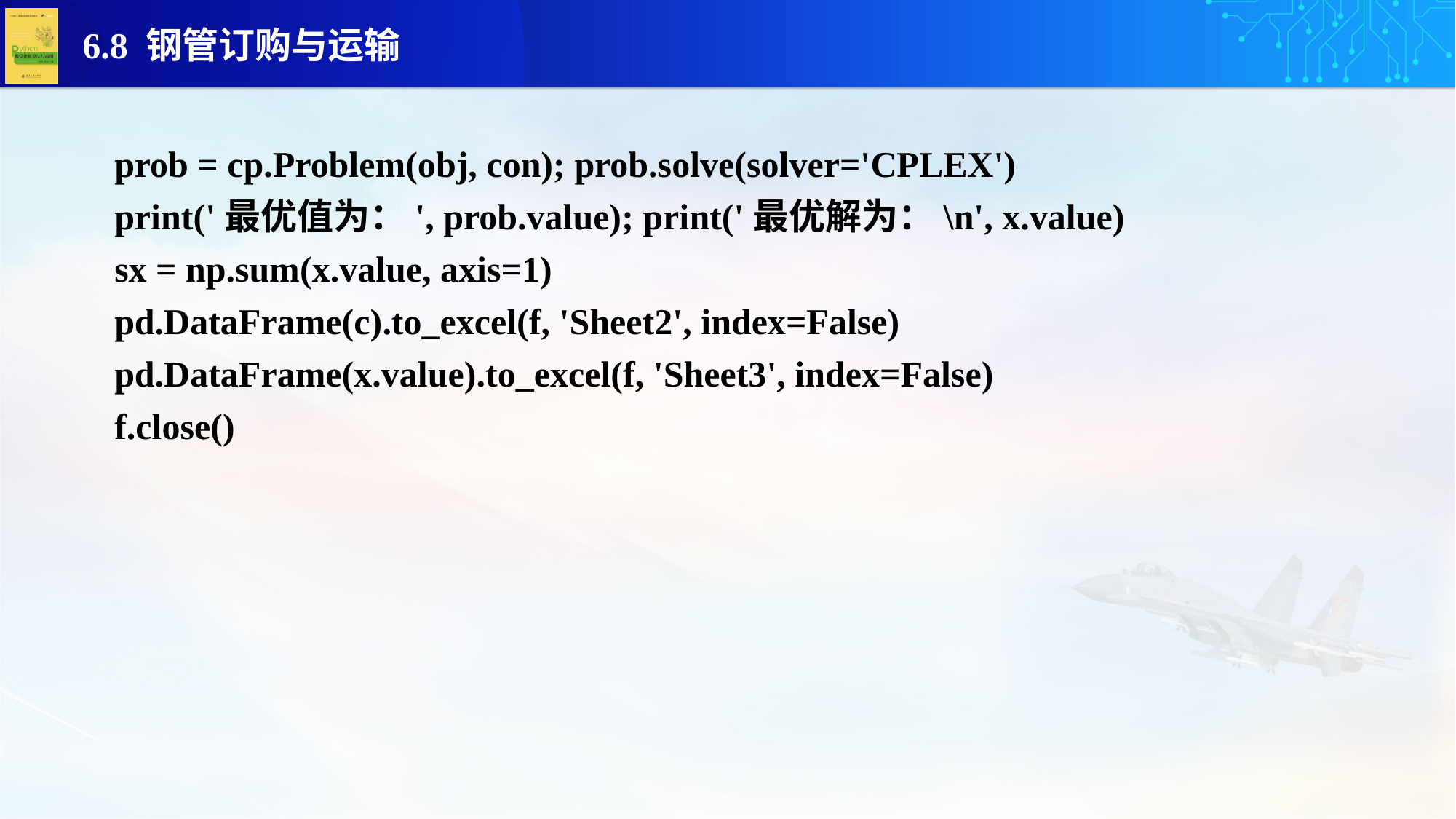

prob = cp.Problem(obj, con); prob.solve(solver='CPLEX')
print('最优值为：', prob.value); print('最优解为：\n', x.value)
sx = np.sum(x.value, axis=1)
pd.DataFrame(c).to_excel(f, 'Sheet2', index=False)
pd.DataFrame(x.value).to_excel(f, 'Sheet3', index=False)
f.close()